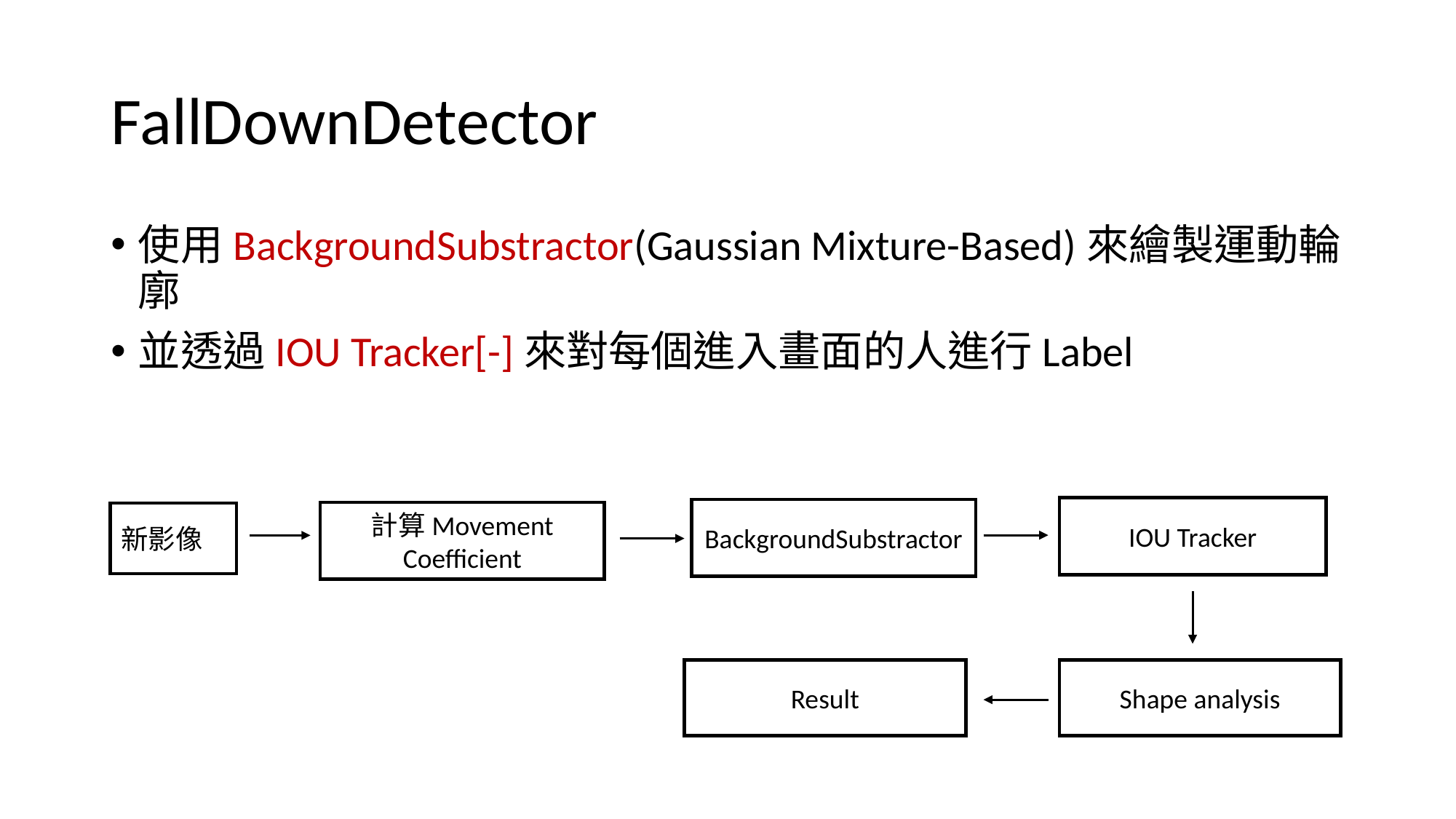

# FallDownDetector
使用BackgroundSubstractor(Gaussian Mixture-Based)來繪製運動輪廓
並透過IOU Tracker[-]來對每個進入畫面的人進行Label

IOU Tracker
BackgroundSubstractor
計算Movement Coefficient
新影像
Result
Shape analysis